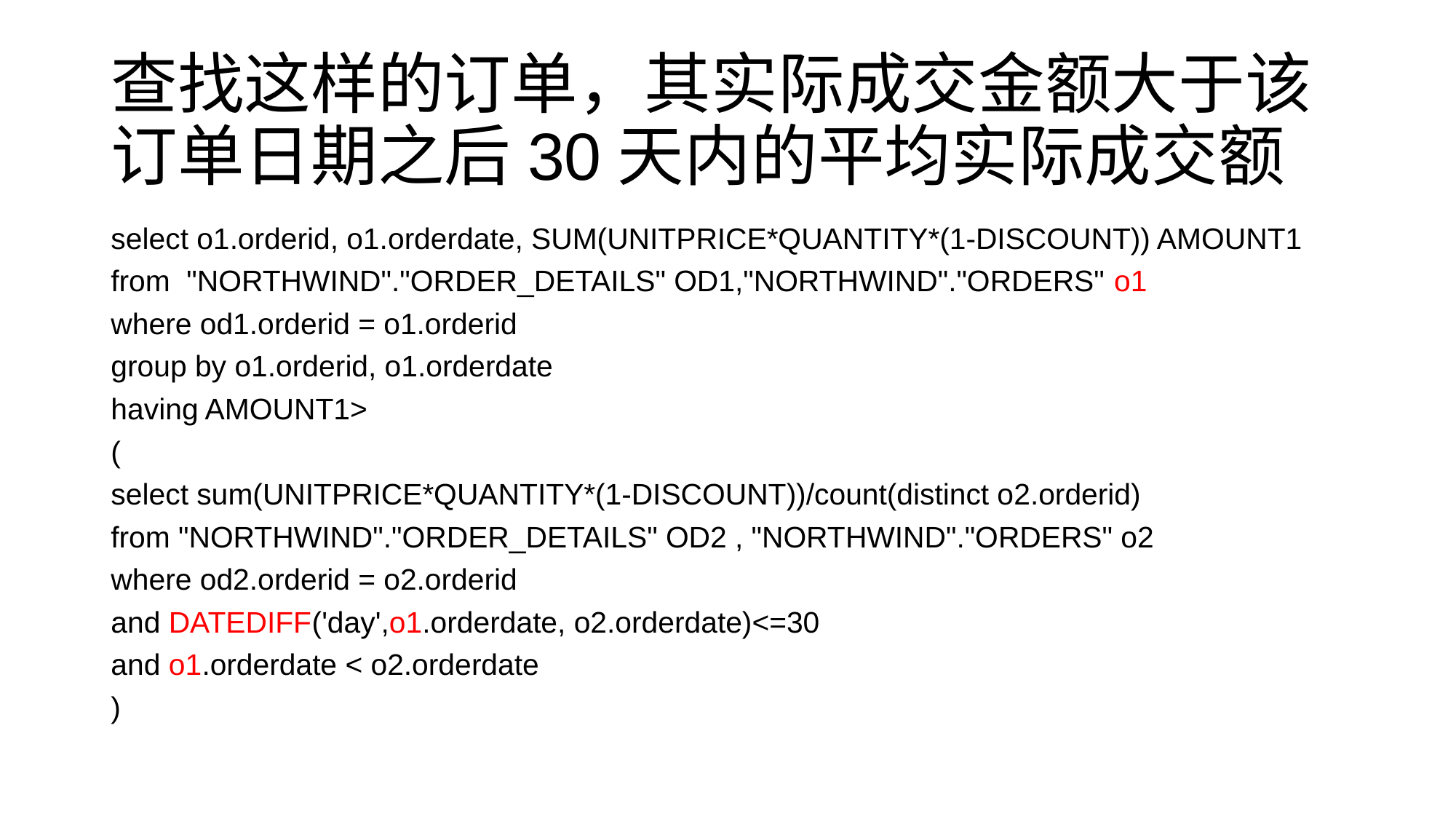

# 查找这样的订单，其实际成交金额大于该订单日期之后30天内的平均实际成交额
select o1.orderid, o1.orderdate, SUM(UNITPRICE*QUANTITY*(1-DISCOUNT)) AMOUNT1
from  "NORTHWIND"."ORDER_DETAILS" OD1,"NORTHWIND"."ORDERS" o1
where od1.orderid = o1.orderid
group by o1.orderid, o1.orderdate
having AMOUNT1>
(
select sum(UNITPRICE*QUANTITY*(1-DISCOUNT))/count(distinct o2.orderid)
from "NORTHWIND"."ORDER_DETAILS" OD2 , "NORTHWIND"."ORDERS" o2
where od2.orderid = o2.orderid
and DATEDIFF('day',o1.orderdate, o2.orderdate)<=30
and o1.orderdate < o2.orderdate
)